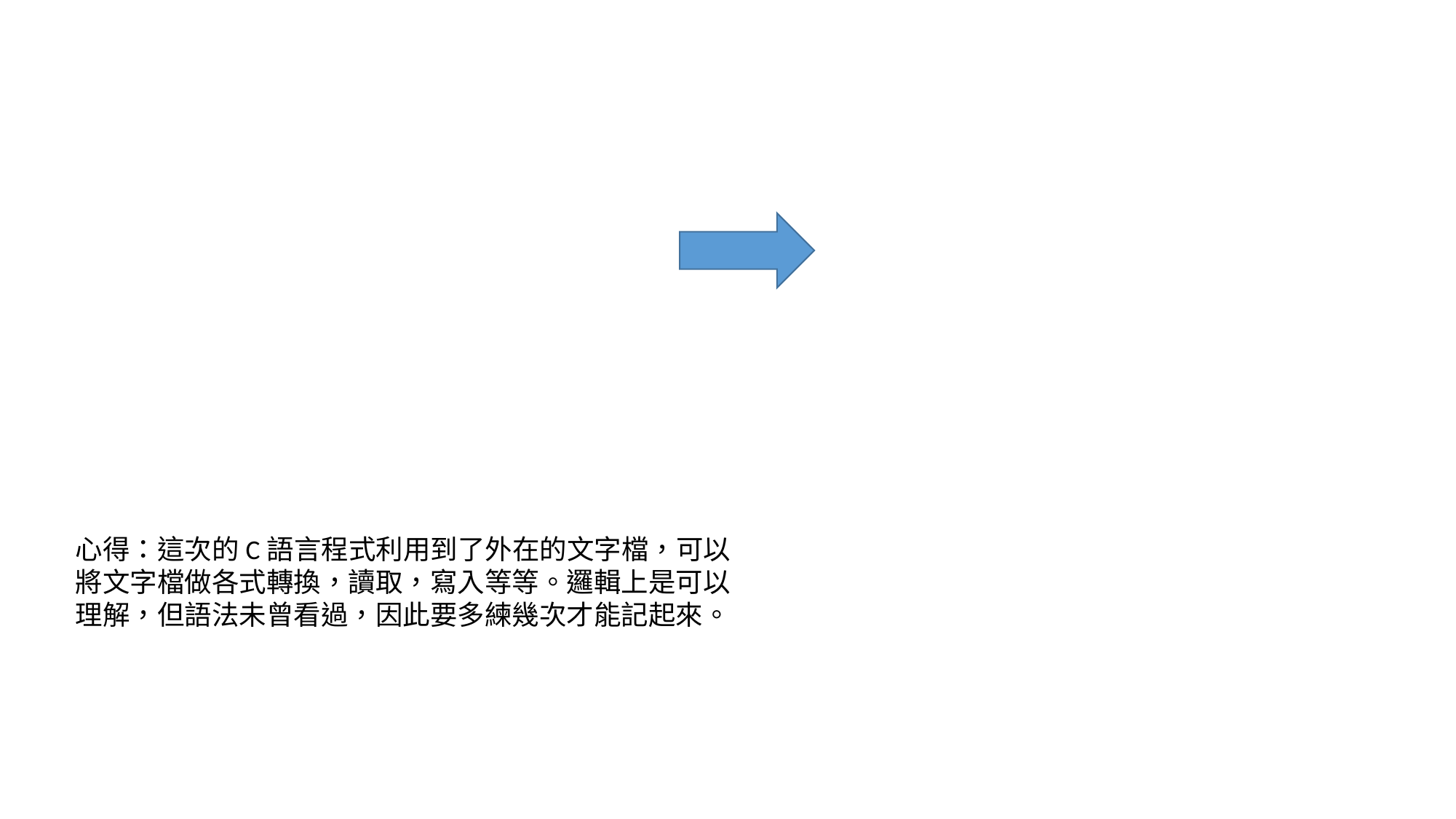

心得：這次的C語言程式利用到了外在的文字檔，可以將文字檔做各式轉換，讀取，寫入等等。邏輯上是可以理解，但語法未曾看過，因此要多練幾次才能記起來。